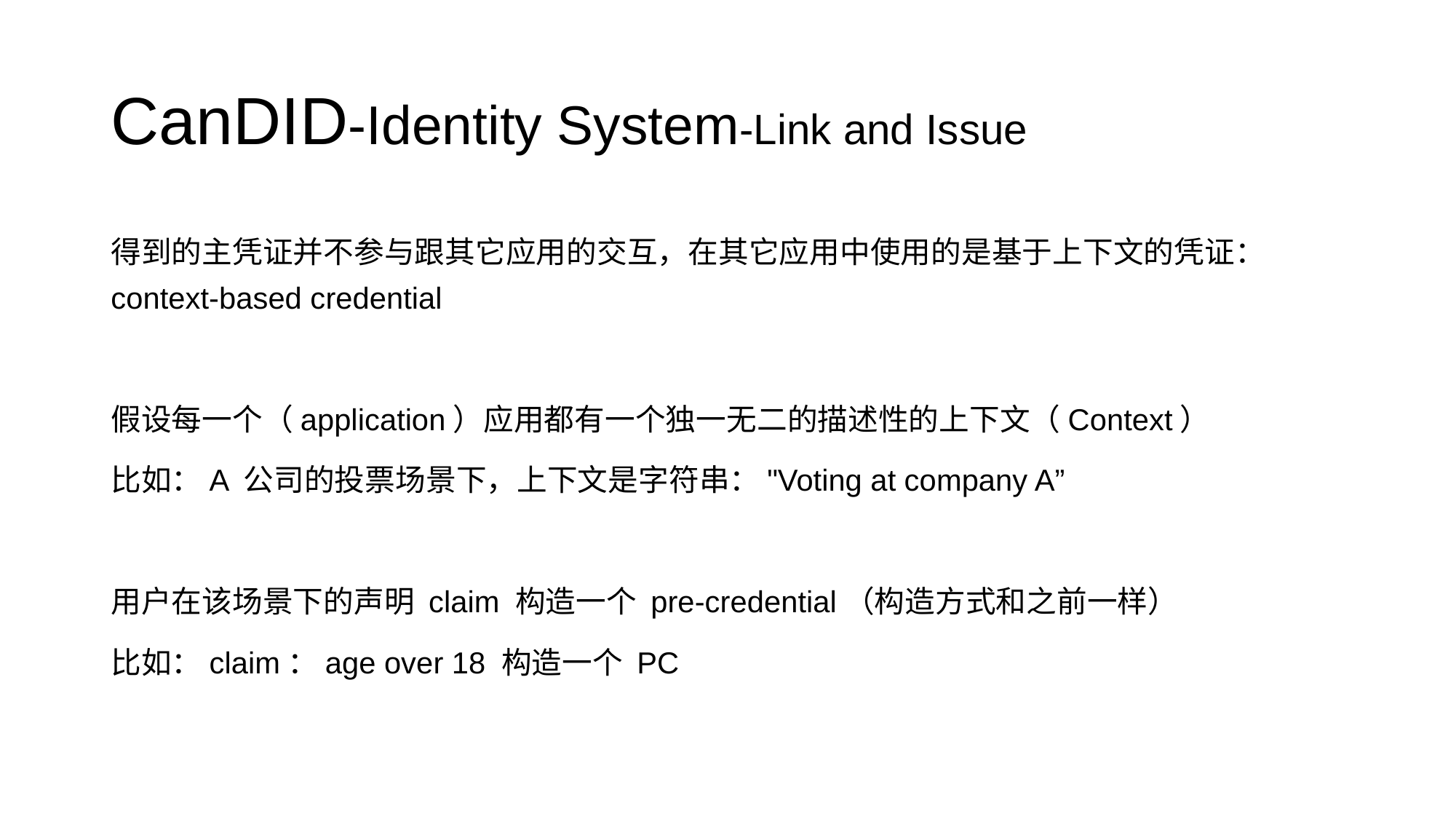

# CanDID-Identity System-Link and Issue
得到的主凭证并不参与跟其它应用的交互，在其它应用中使用的是基于上下文的凭证：context-based credential

假设每一个（application）应用都有一个独一无二的描述性的上下文（Context）
比如：A 公司的投票场景下，上下文是字符串："Voting at company A”

用户在该场景下的声明 claim 构造一个 pre-credential（构造方式和之前一样）
比如：claim：age over 18 构造一个 PC